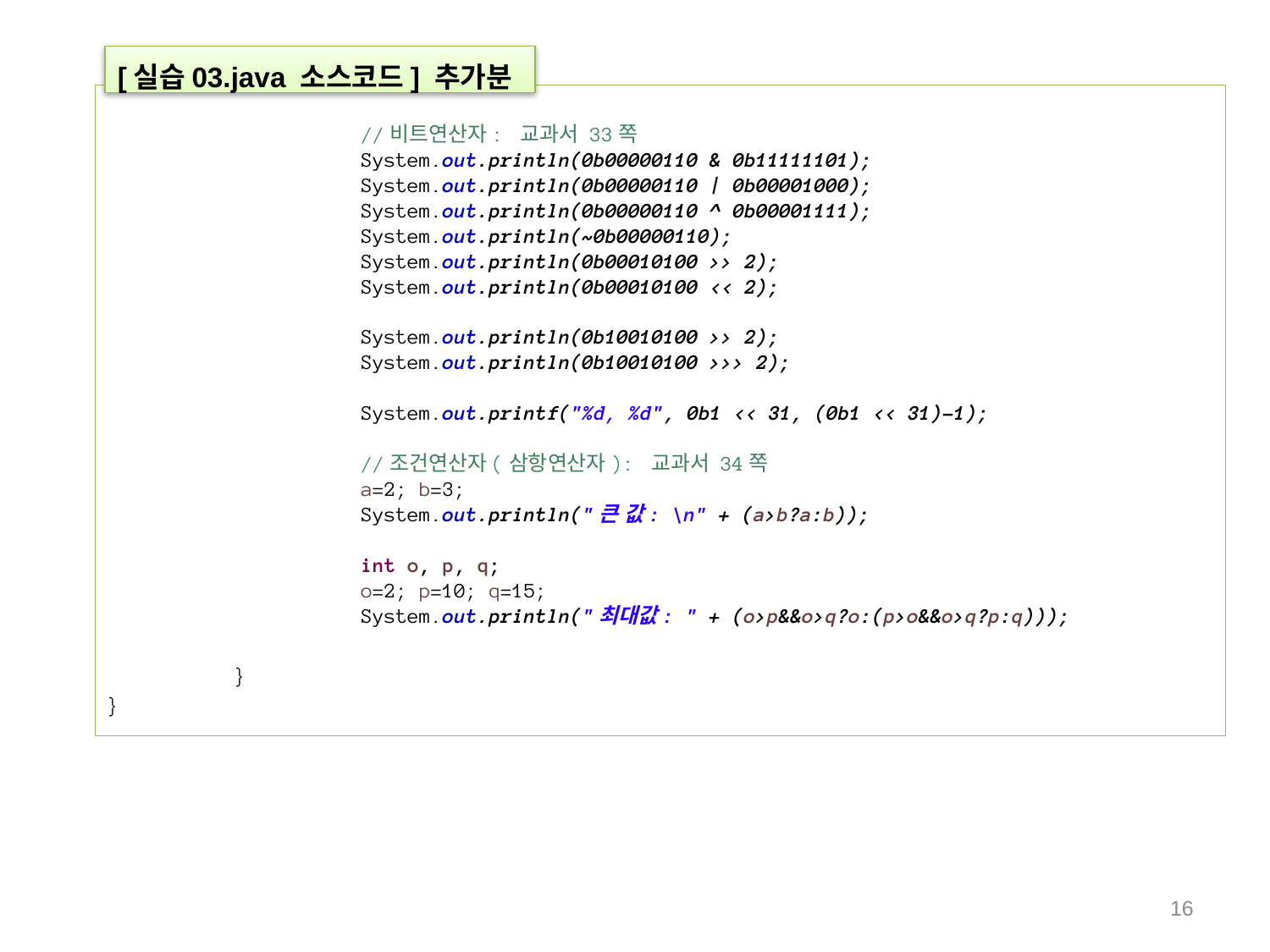

[실습03.java 소스코드] 추가분

		//비트연산자: 교과서 33쪽
		System.out.println(0b00000110 & 0b11111101);
		System.out.println(0b00000110 | 0b00001000);
		System.out.println(0b00000110 ^ 0b00001111);
		System.out.println(~0b00000110);
		System.out.println(0b00010100 >> 2);
		System.out.println(0b00010100 << 2);

		System.out.println(0b10010100 >> 2);
		System.out.println(0b10010100 >>> 2);

		System.out.printf("%d, %d", 0b1 << 31, (0b1 << 31)-1);

		//조건연산자(삼항연산자): 교과서 34쪽
		a=2; b=3;
		System.out.println("큰 값: \n" + (a>b?a:b));

		int o, p, q;
		o=2; p=10; q=15;
		System.out.println("최대값: " + (o>p&&o>q?o:(p>o&&o>q?p:q)));

	}
}
16